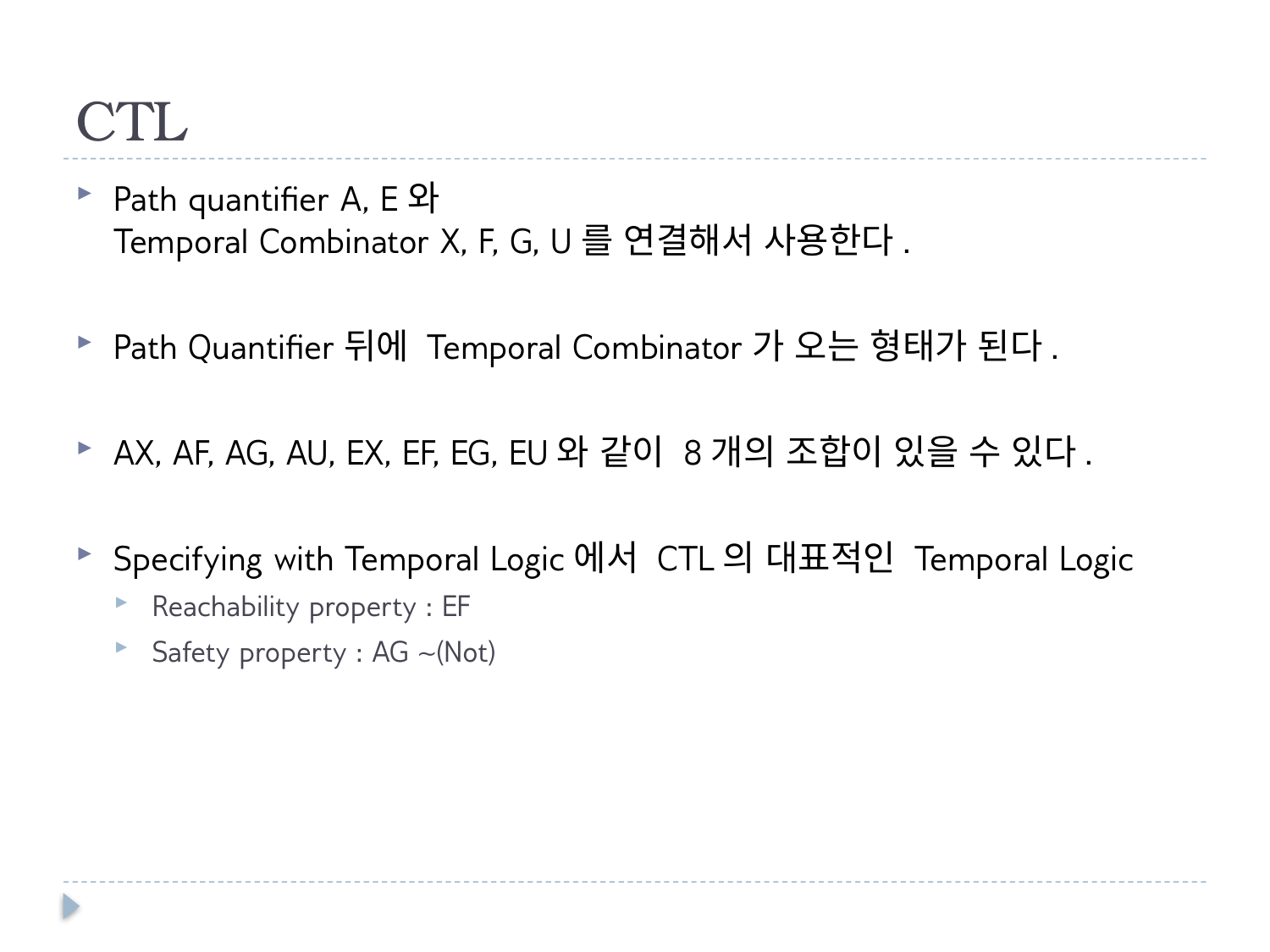

# CTL
Path quantifier A, E와
Temporal Combinator X, F, G, U를 연결해서 사용한다.

Path Quantifier뒤에 Temporal Combinator가 오는 형태가 된다.

AX, AF, AG, AU, EX, EF, EG, EU와 같이 8개의 조합이 있을 수 있다.

Specifying with Temporal Logic에서 CTL의 대표적인 Temporal Logic
Reachability property : EF
Safety property : AG ~(Not)